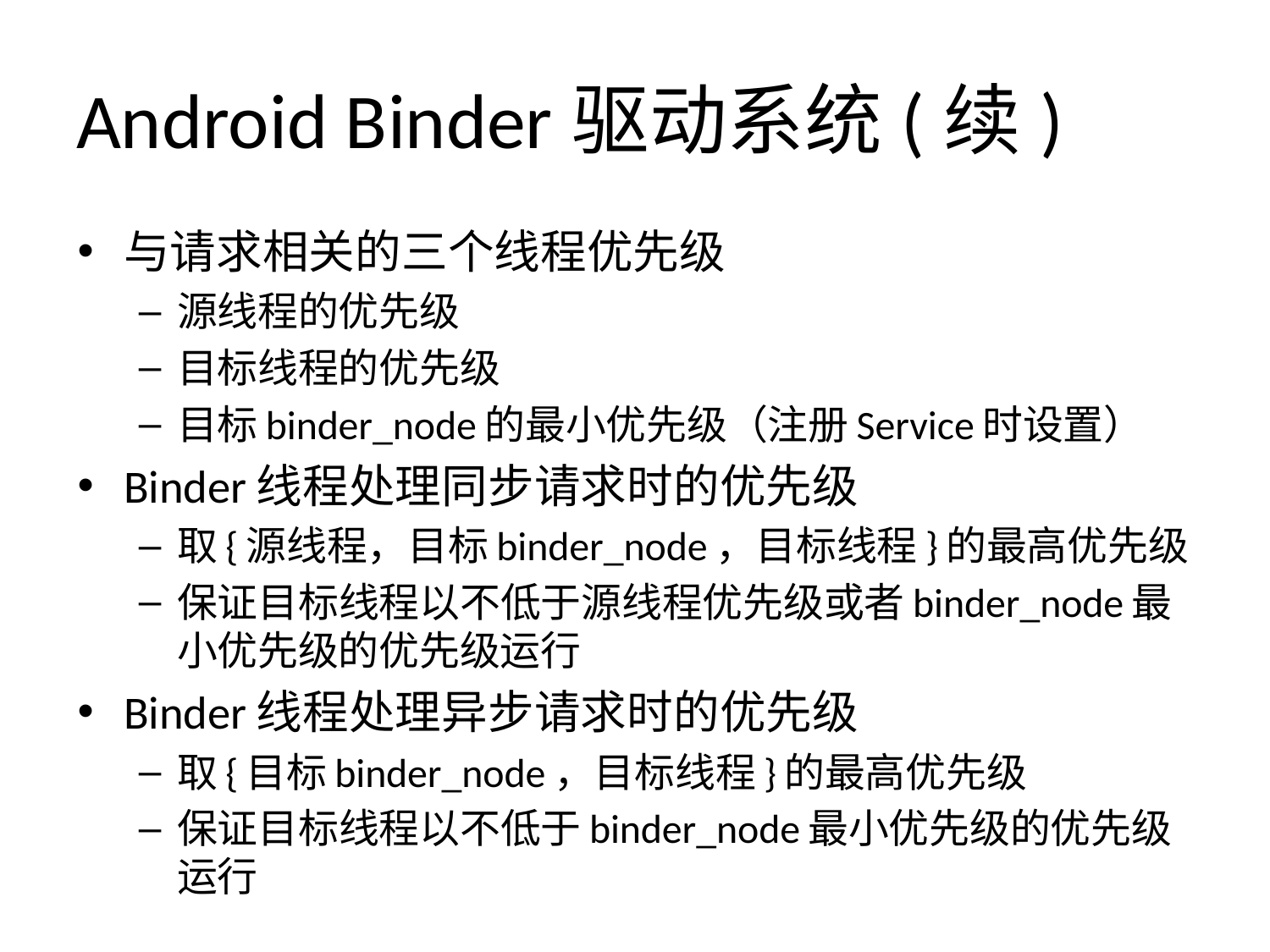

# Android Binder驱动系统(续)
与请求相关的三个线程优先级
源线程的优先级
目标线程的优先级
目标binder_node的最小优先级（注册Service时设置）
Binder线程处理同步请求时的优先级
取{源线程，目标binder_node，目标线程}的最高优先级
保证目标线程以不低于源线程优先级或者binder_node最小优先级的优先级运行
Binder线程处理异步请求时的优先级
取{目标binder_node，目标线程}的最高优先级
保证目标线程以不低于binder_node最小优先级的优先级运行